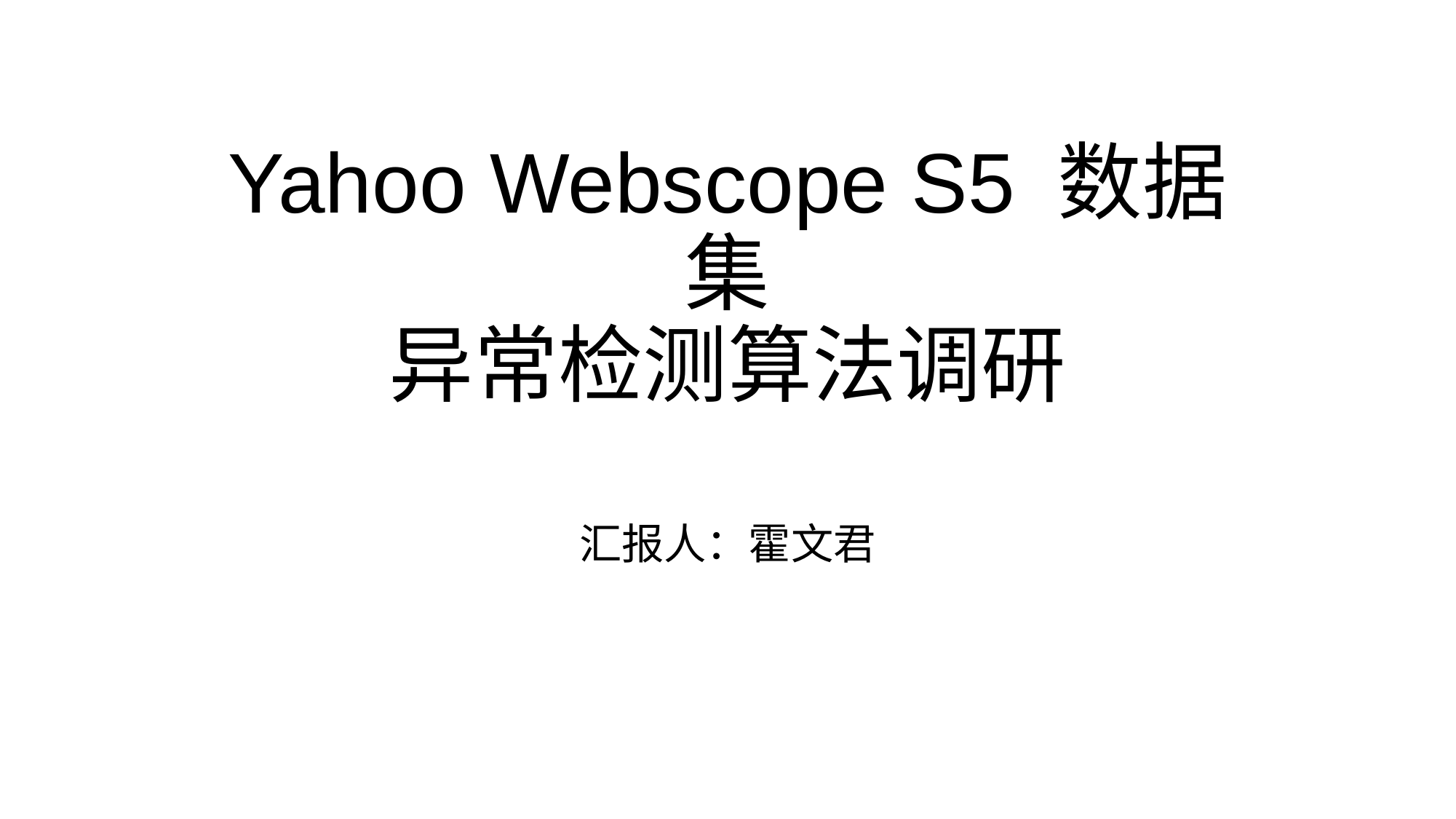

# Yahoo Webscope S5 数据集 异常检测算法调研
汇报人：霍文君